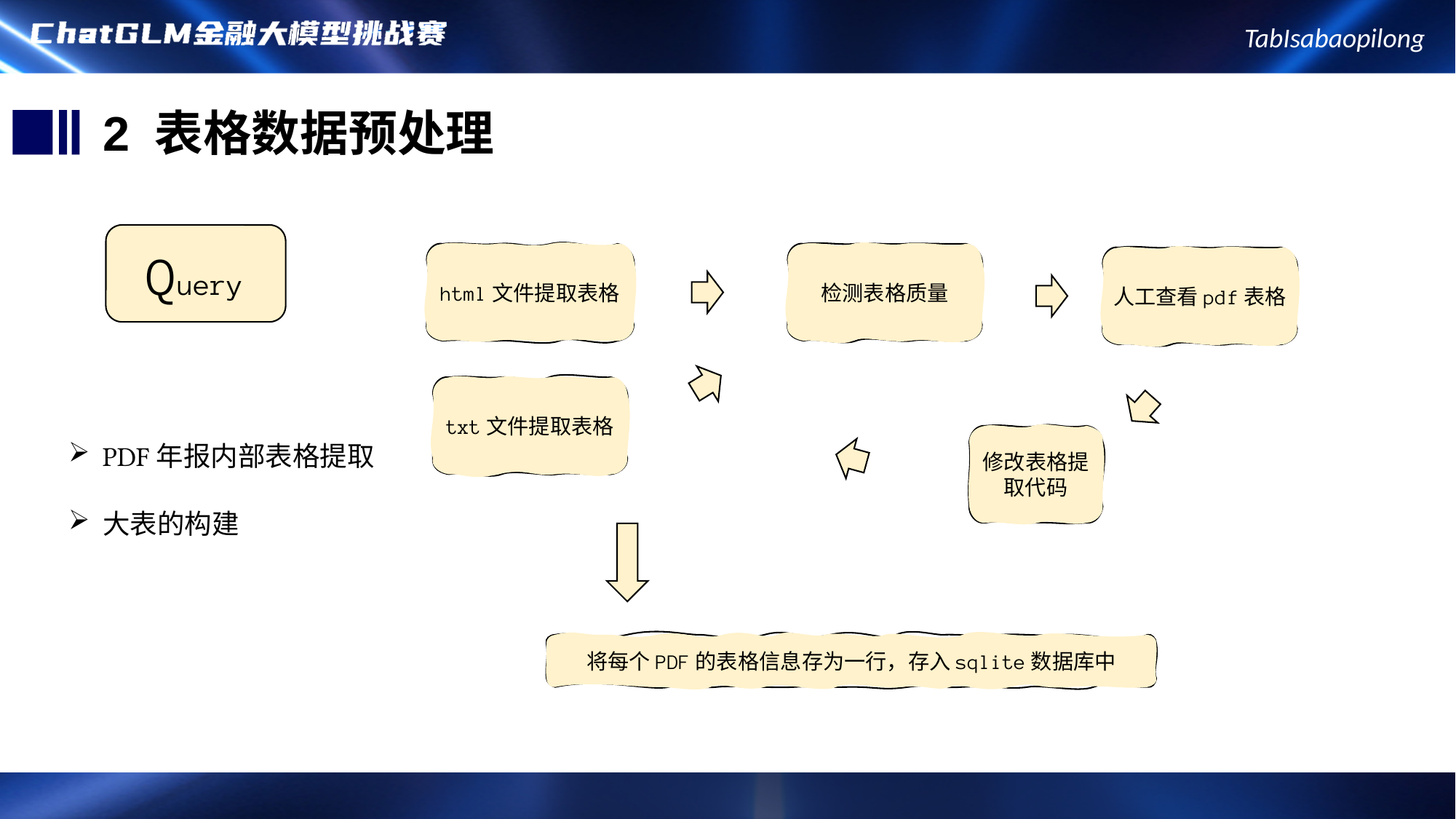

2 表格数据预处理

Query
html文件提取表格
检测表格质量
人工查看pdf表格

txt文件提取表格

PDF年报内部表格提取
大表的构建
修改表格提取代码

将每个PDF的表格信息存为一行，存入sqlite数据库中